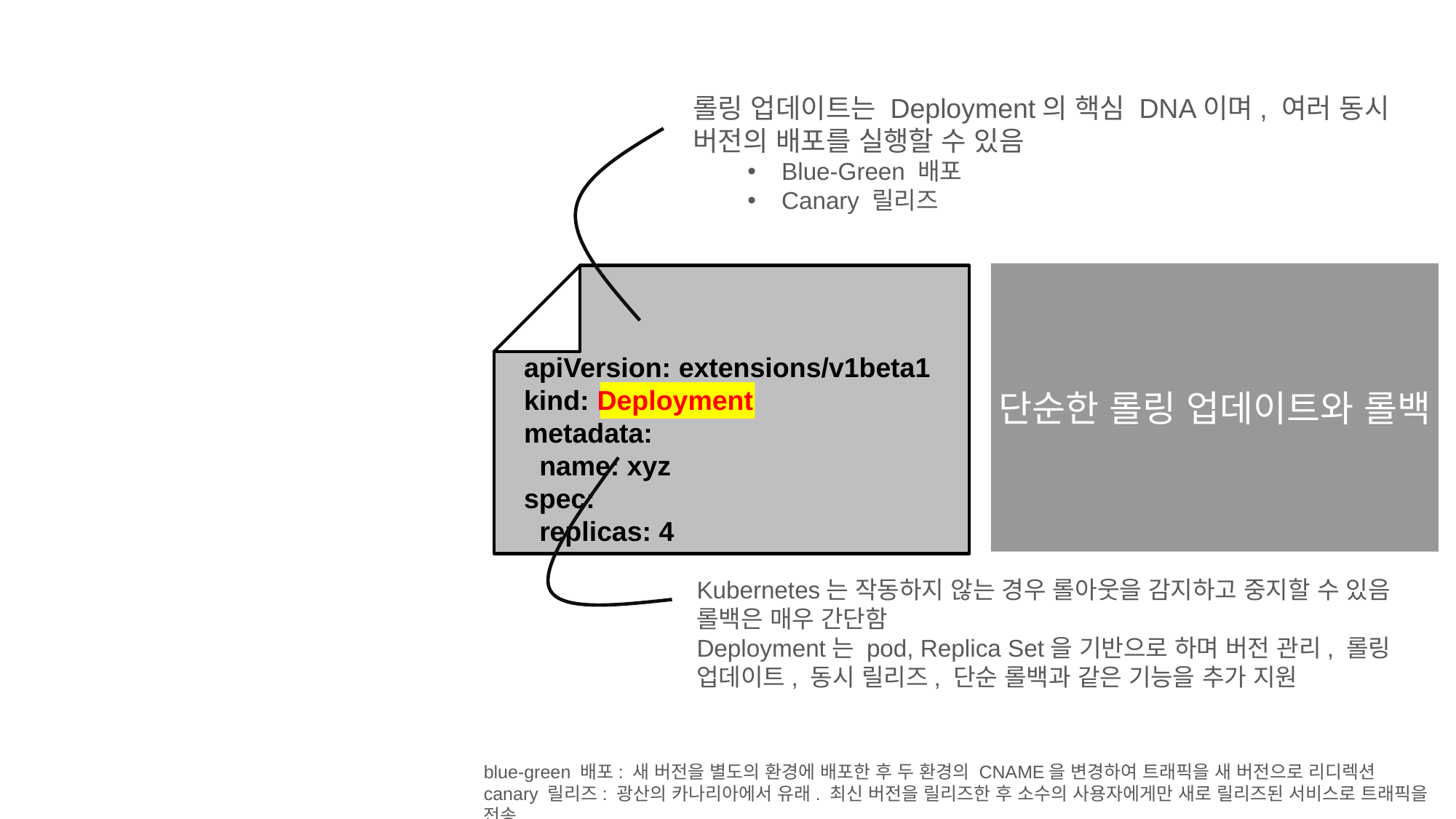

롤링 업데이트는 Deployment의 핵심 DNA이며, 여러 동시 버전의 배포를 실행할 수 있음
Blue-Green 배포
Canary 릴리즈

단순한 롤링 업데이트와 롤백

apiVersion: extensions/v1beta1
kind: Deployment
metadata:
  name: xyz
spec:
  replicas: 4

Kubernetes는 작동하지 않는 경우 롤아웃을 감지하고 중지할 수 있음
롤백은 매우 간단함
Deployment는 pod, Replica Set을 기반으로 하며 버전 관리, 롤링 업데이트, 동시 릴리즈, 단순 롤백과 같은 기능을 추가 지원
blue-green 배포: 새 버전을 별도의 환경에 배포한 후 두 환경의 CNAME을 변경하여 트래픽을 새 버전으로 리디렉션
canary 릴리즈: 광산의 카나리아에서 유래. 최신 버전을 릴리즈한 후 소수의 사용자에게만 새로 릴리즈된 서비스로 트래픽을 전송